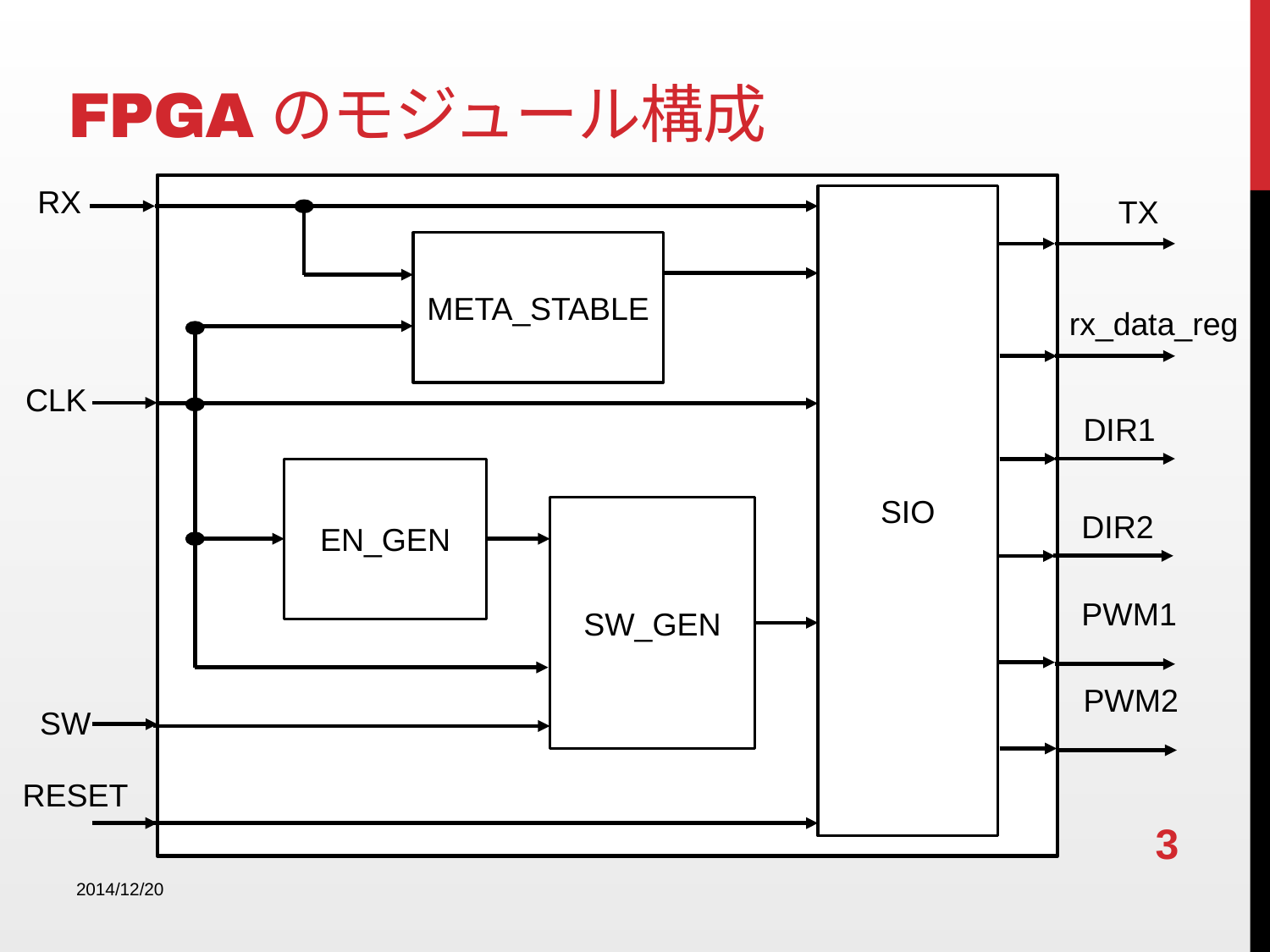

# FPGAのモジュール構成

RX
SIO
TX

META_STABLE
rx_data_reg

CLK

DIR1
EN_GEN
SW_GEN
DIR2

PWM1
PWM2
SW
RESET
3
2014/12/20